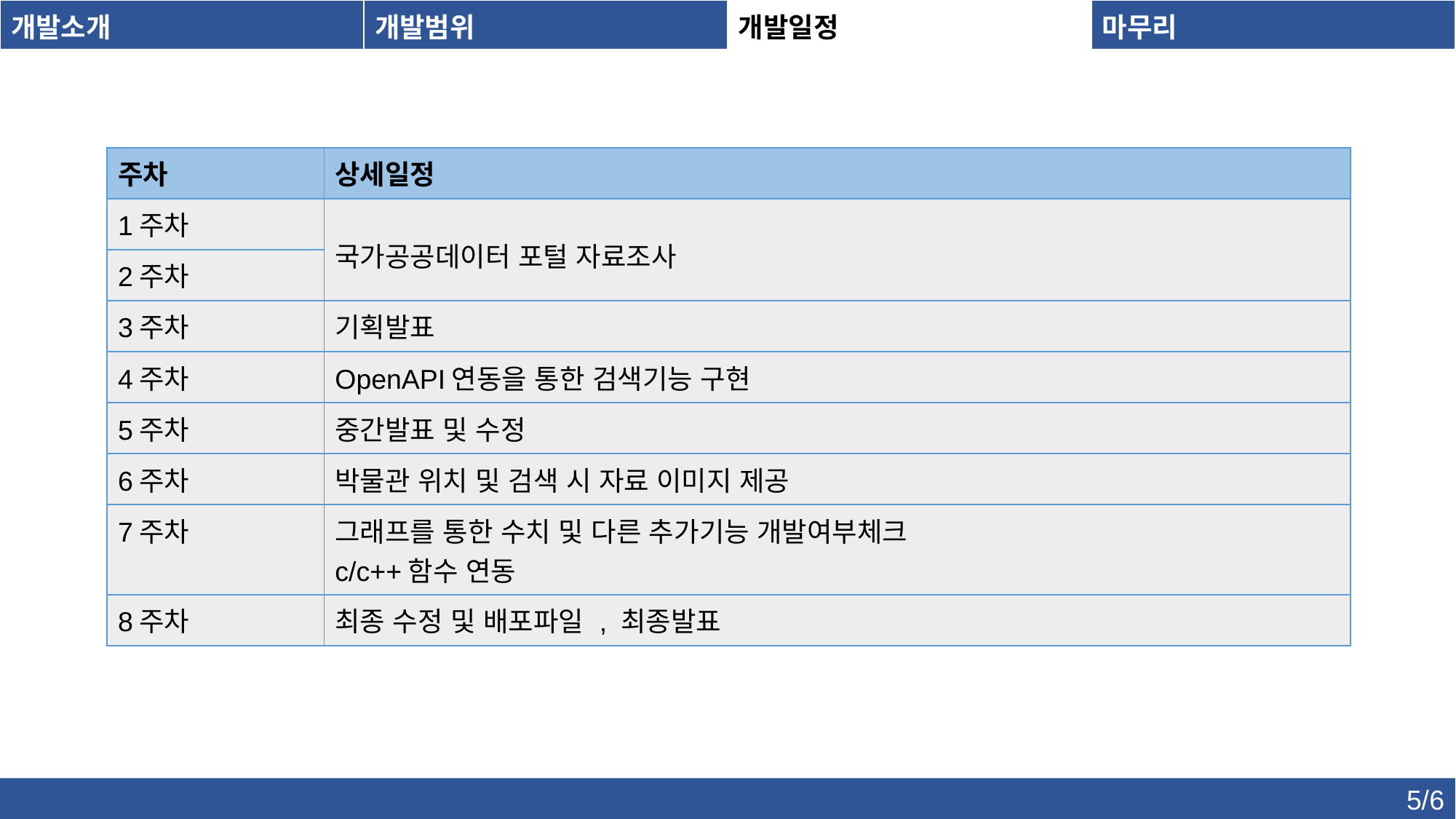

| 개발소개 | 개발범위 | 개발일정 | 마무리 |
| --- | --- | --- | --- |
| 주차 | 상세일정 |
| --- | --- |
| 1주차 | 국가공공데이터 포털 자료조사 |
| 2주차 |  |
| 3주차 | 기획발표 |
| 4주차 | OpenAPI연동을 통한 검색기능 구현 |
| 5주차 | 중간발표 및 수정 |
| 6주차 | 박물관 위치 및 검색 시 자료 이미지 제공 |
| 7주차 | 그래프를 통한 수치 및 다른 추가기능 개발여부체크 c/c++함수 연동 |
| 8주차 | 최종 수정 및 배포파일 , 최종발표 |
5/6